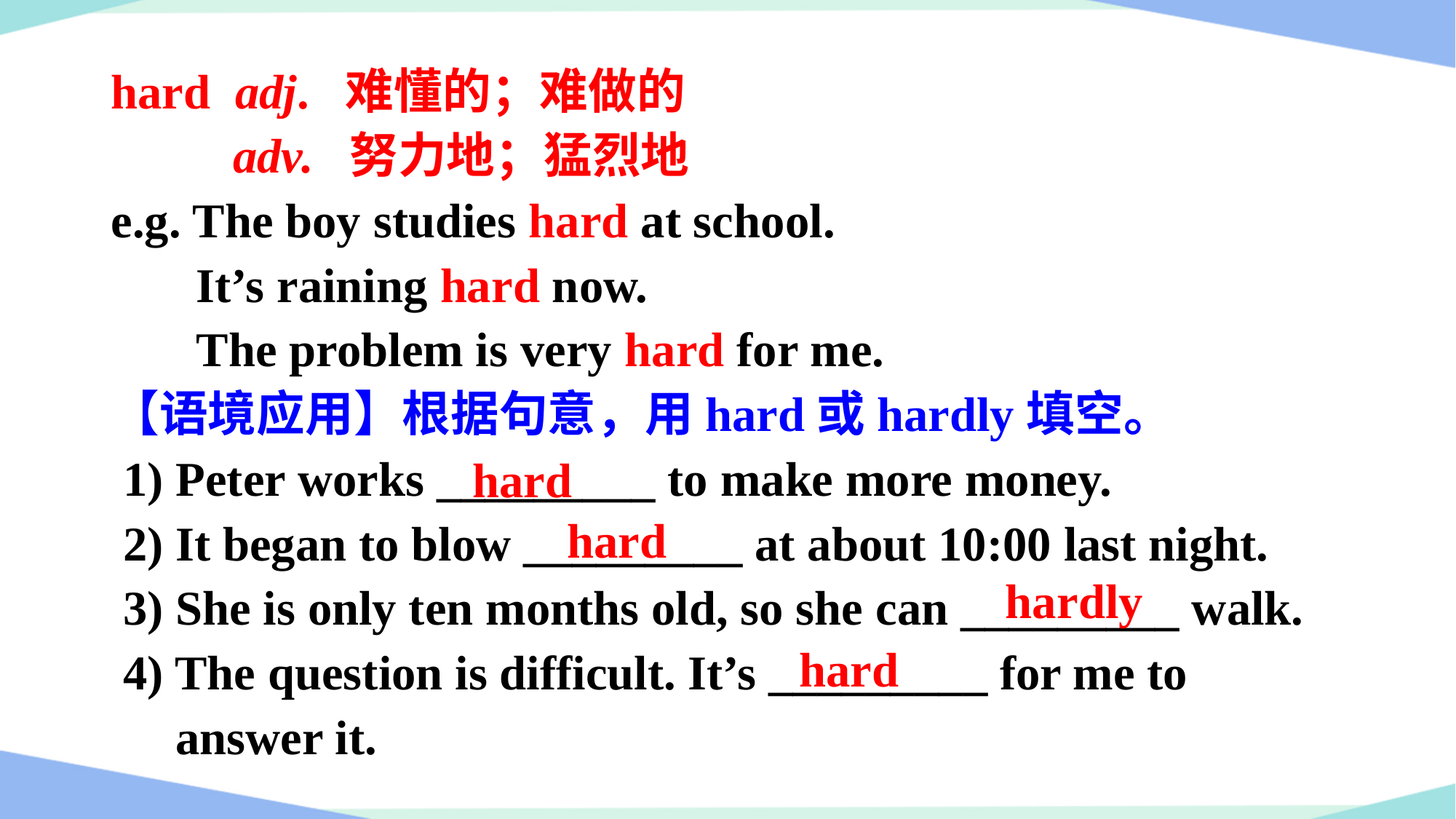

hard  adj.  难懂的；难做的
          adv.  努力地；猛烈地
e.g. The boy studies hard at school.
       It’s raining hard now.
       The problem is very hard for me.
【语境应用】根据句意，用hard或hardly填空。
 1) Peter works _________ to make more money.
 2) It began to blow _________ at about 10:00 last night.
 3) She is only ten months old, so she can _________ walk.
 4) The question is difficult. It’s _________ for me to answer it.
hard
hard
hardly
hard